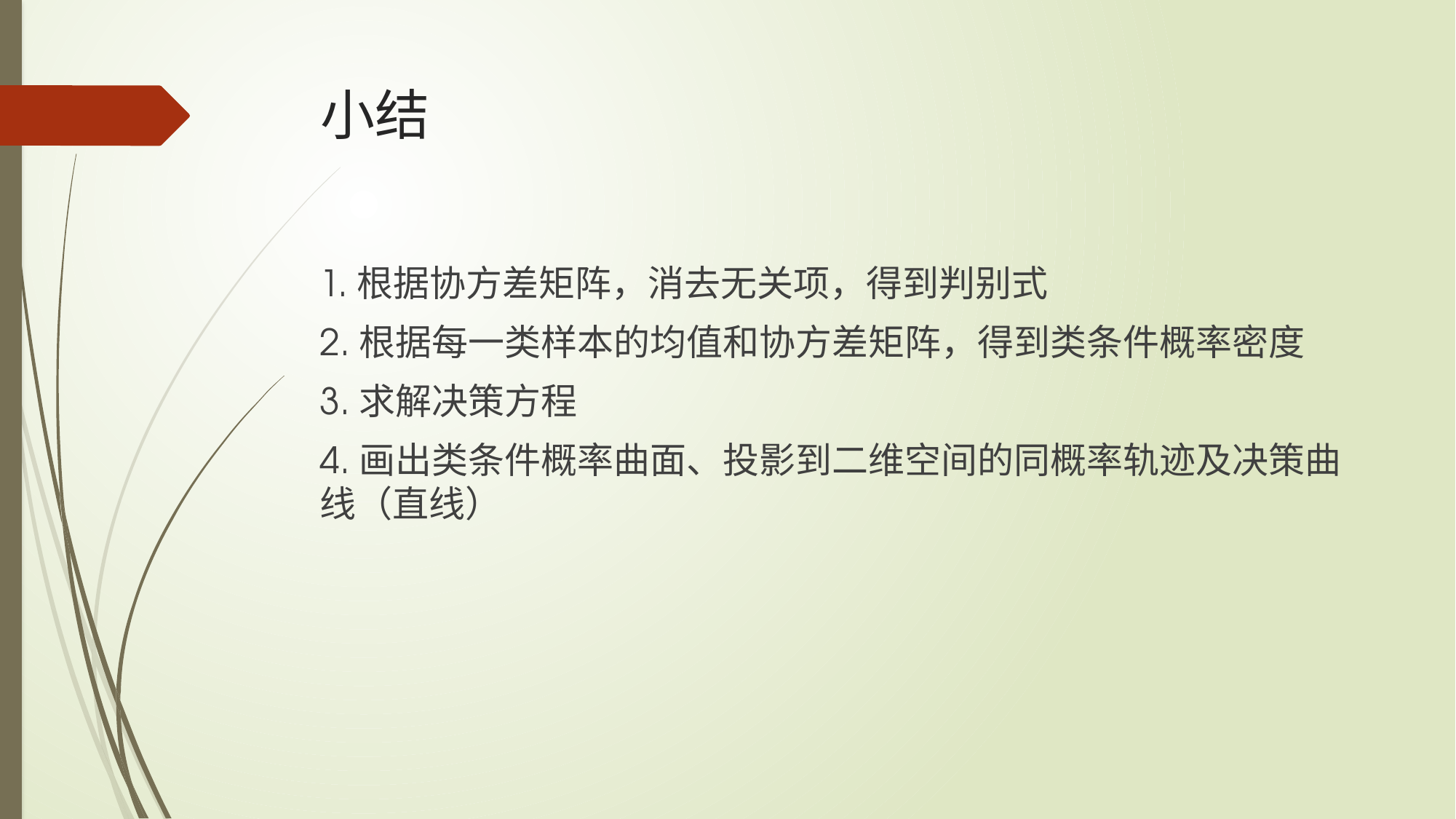

# 小结
1.根据协方差矩阵，消去无关项，得到判别式
2.根据每一类样本的均值和协方差矩阵，得到类条件概率密度
3.求解决策方程
4.画出类条件概率曲面、投影到二维空间的同概率轨迹及决策曲线（直线）